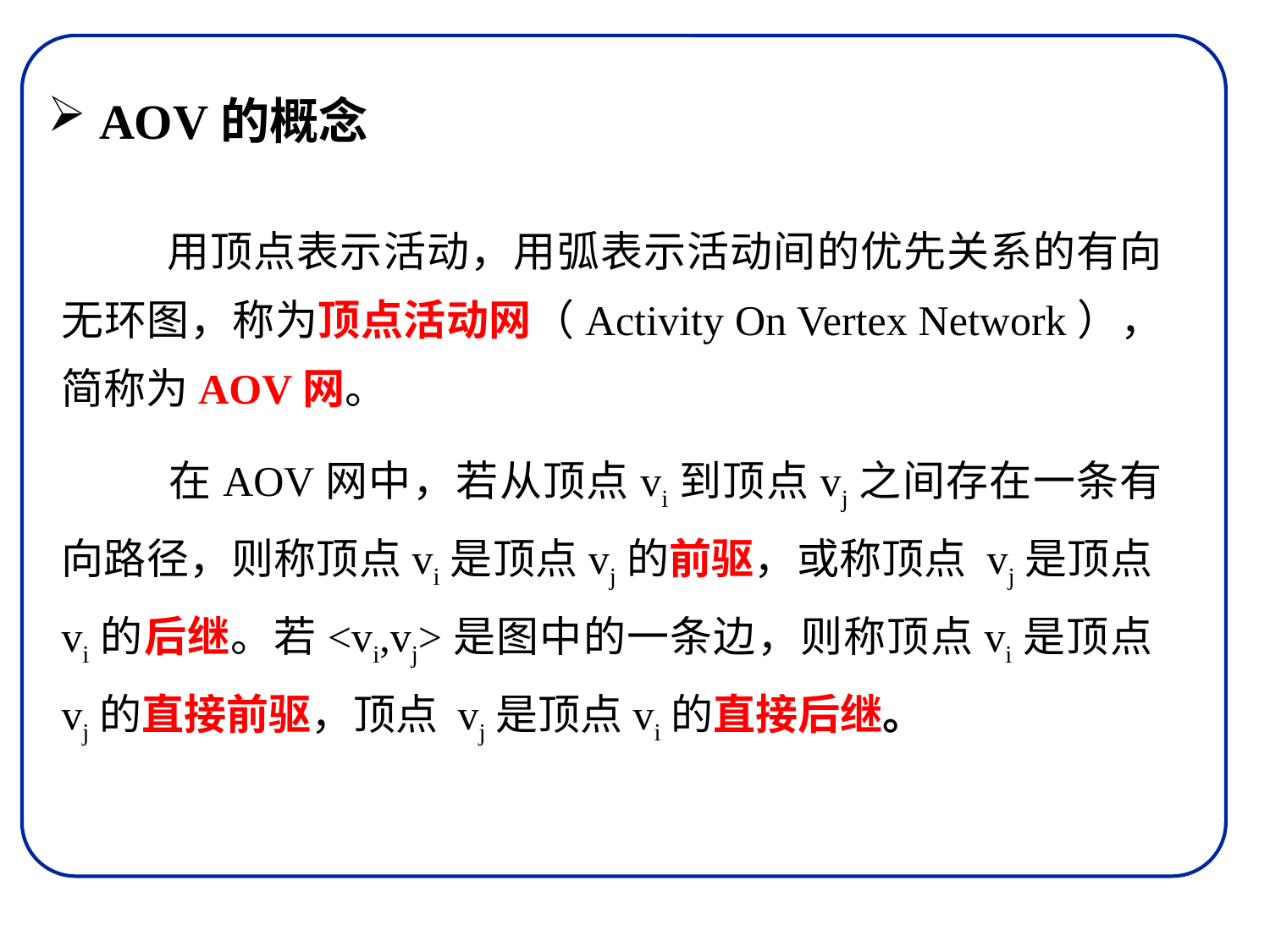

AOV的概念
         用顶点表示活动，用弧表示活动间的优先关系的有向无环图，称为顶点活动网（Activity On Vertex Network），简称为AOV网。
         在AOV网中，若从顶点vi到顶点vj之间存在一条有向路径，则称顶点vi是顶点vj的前驱，或称顶点 vj是顶点vi的后继。若<vi,vj>是图中的一条边，则称顶点vi是顶点vj的直接前驱，顶点 vj是顶点vi的直接后继。